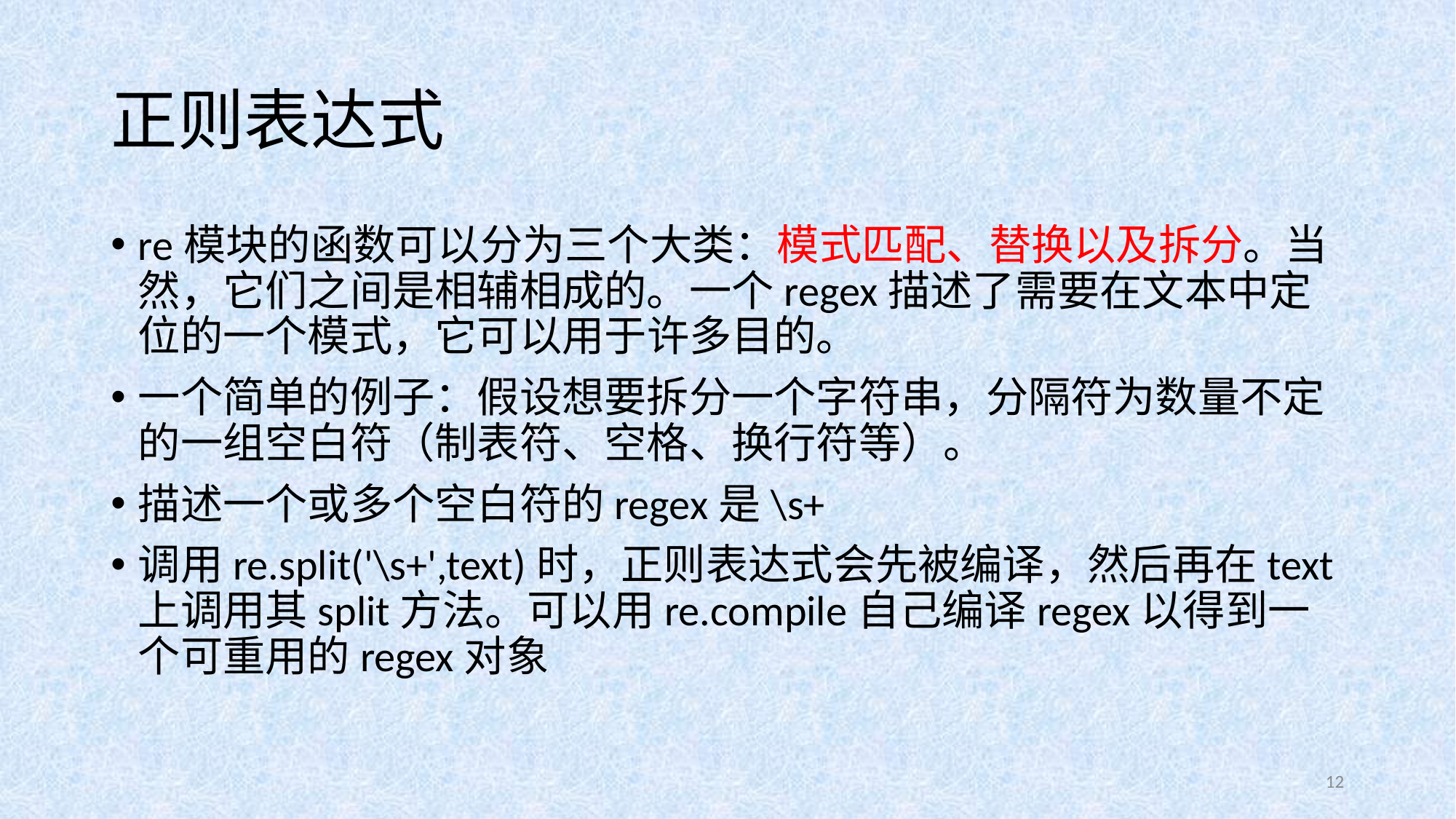

# 正则表达式
re模块的函数可以分为三个大类：模式匹配、替换以及拆分。当然，它们之间是相辅相成的。一个regex描述了需要在文本中定位的一个模式，它可以用于许多目的。
一个简单的例子：假设想要拆分一个字符串，分隔符为数量不定的一组空白符（制表符、空格、换行符等）。
描述一个或多个空白符的regex是\s+
调用re.split('\s+',text)时，正则表达式会先被编译，然后再在text上调用其split方法。可以用re.compile自己编译regex以得到一个可重用的regex对象

12